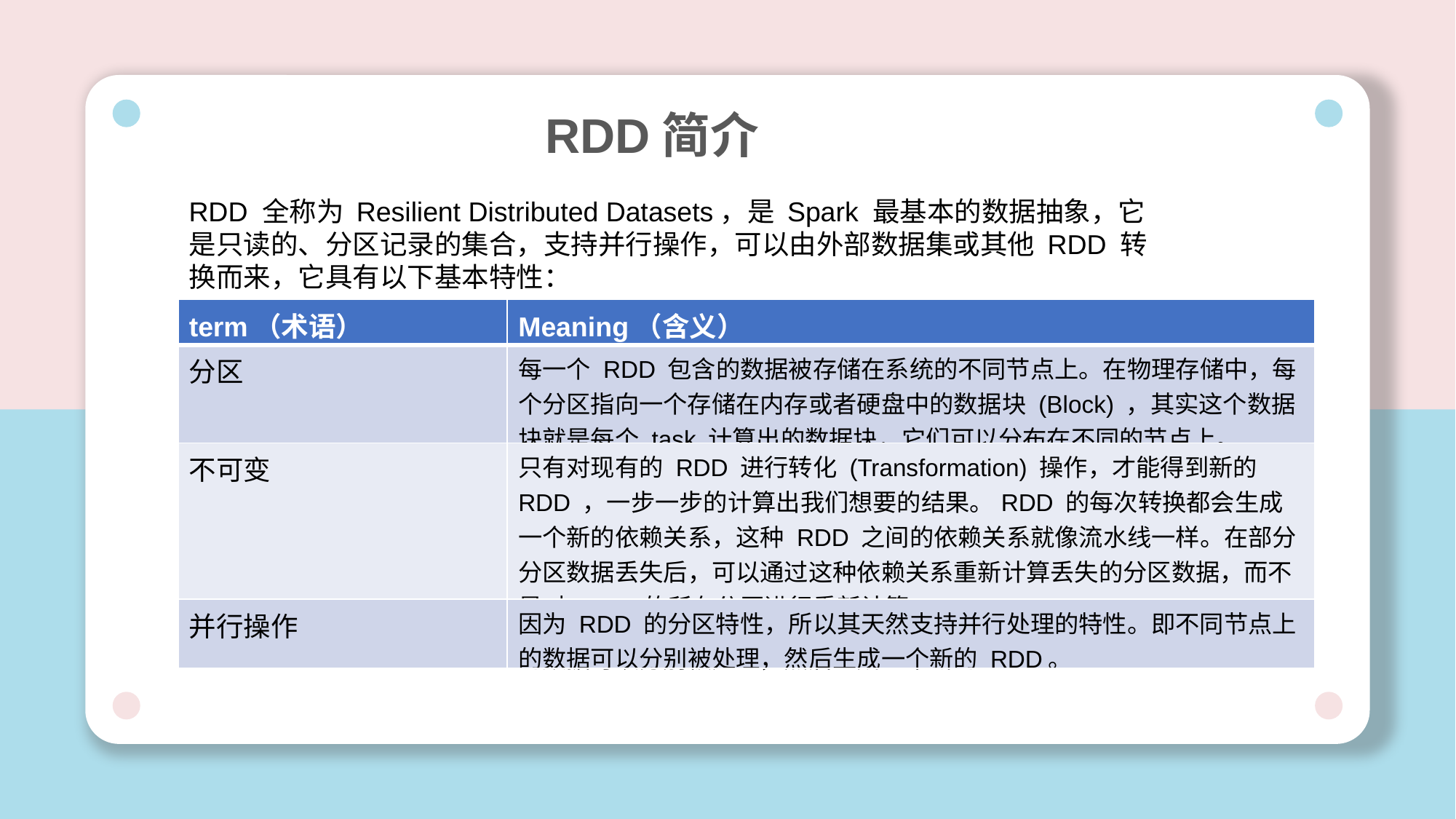

RDD简介

RDD 全称为 Resilient Distributed Datasets，是 Spark 最基本的数据抽象，它是只读的、分区记录的集合，支持并行操作，可以由外部数据集或其他 RDD 转换而来，它具有以下基本特性：
| term（术语） | Meaning（含义） |
| --- | --- |
| 分区 | 每一个 RDD 包含的数据被存储在系统的不同节点上。在物理存储中，每个分区指向一个存储在内存或者硬盘中的数据块 (Block) ，其实这个数据块就是每个 task 计算出的数据块，它们可以分布在不同的节点上。 |
| 不可变 | 只有对现有的 RDD 进行转化 (Transformation) 操作，才能得到新的 RDD ，一步一步的计算出我们想要的结果。RDD 的每次转换都会生成一个新的依赖关系，这种 RDD 之间的依赖关系就像流水线一样。在部分分区数据丢失后，可以通过这种依赖关系重新计算丢失的分区数据，而不是对 RDD 的所有分区进行重新计算 |
| 并行操作 | 因为 RDD 的分区特性，所以其天然支持并行处理的特性。即不同节点上的数据可以分别被处理，然后生成一个新的 RDD。 |